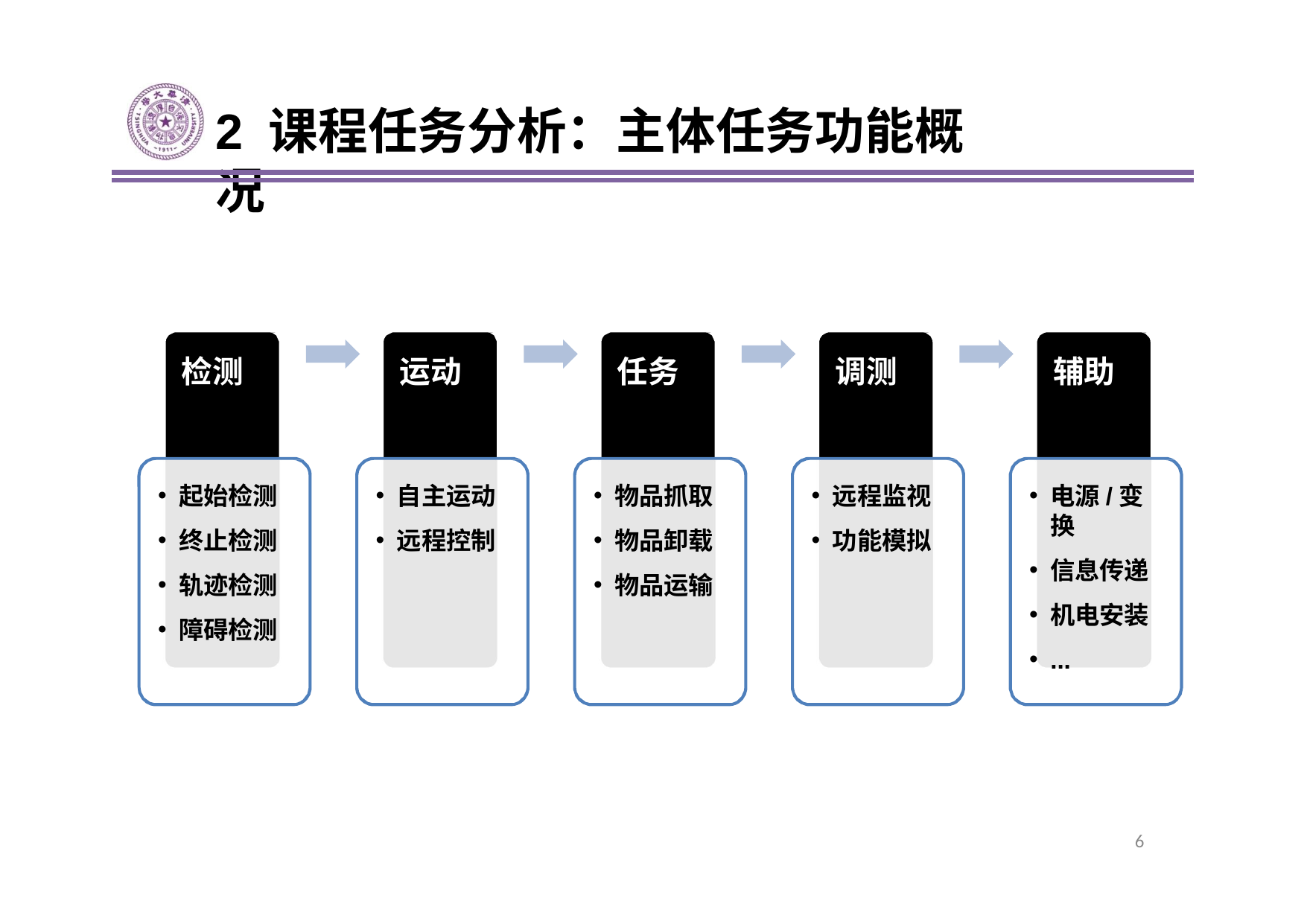

# 2 课程任务分析：主体任务功能概况

检测
运动
任务
调测
辅助

起始检测
终止检测
轨迹检测
障碍检测
自主运动
远程控制
物品抓取
物品卸载
物品运输
远程监视
功能模拟
电源/变换
信息传递
机电安装
...
6